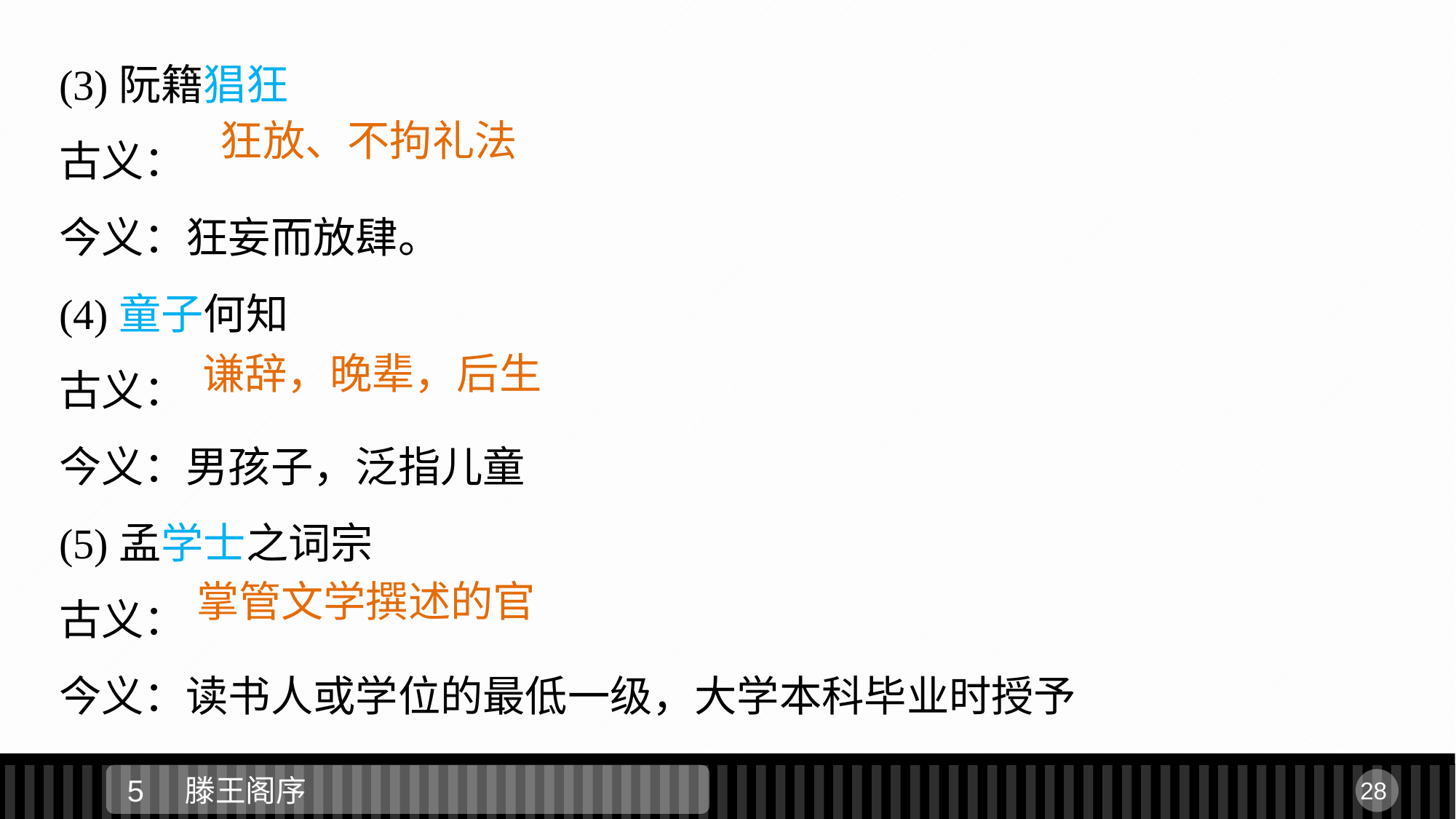

(3)阮籍猖狂
古义：
今义：狂妄而放肆。
(4)童子何知
古义：
今义：男孩子，泛指儿童
(5)孟学士之词宗
古义：
今义：读书人或学位的最低一级，大学本科毕业时授予
狂放、不拘礼法
谦辞，晚辈，后生
掌管文学撰述的官